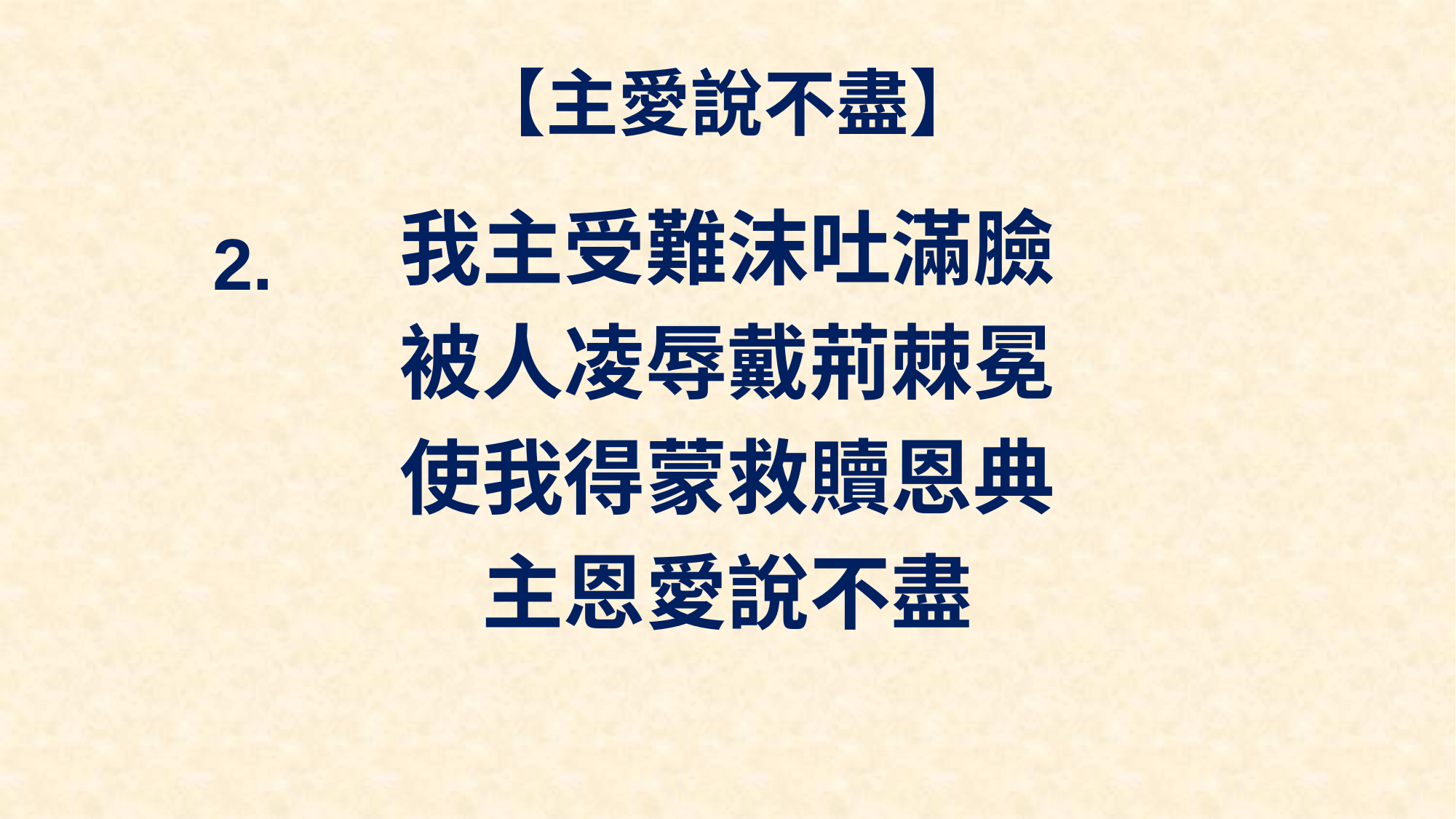

# 【主愛說不盡】
我主受難沫吐滿臉
被人凌辱戴荊棘冕
使我得蒙救贖恩典
主恩愛說不盡
2.